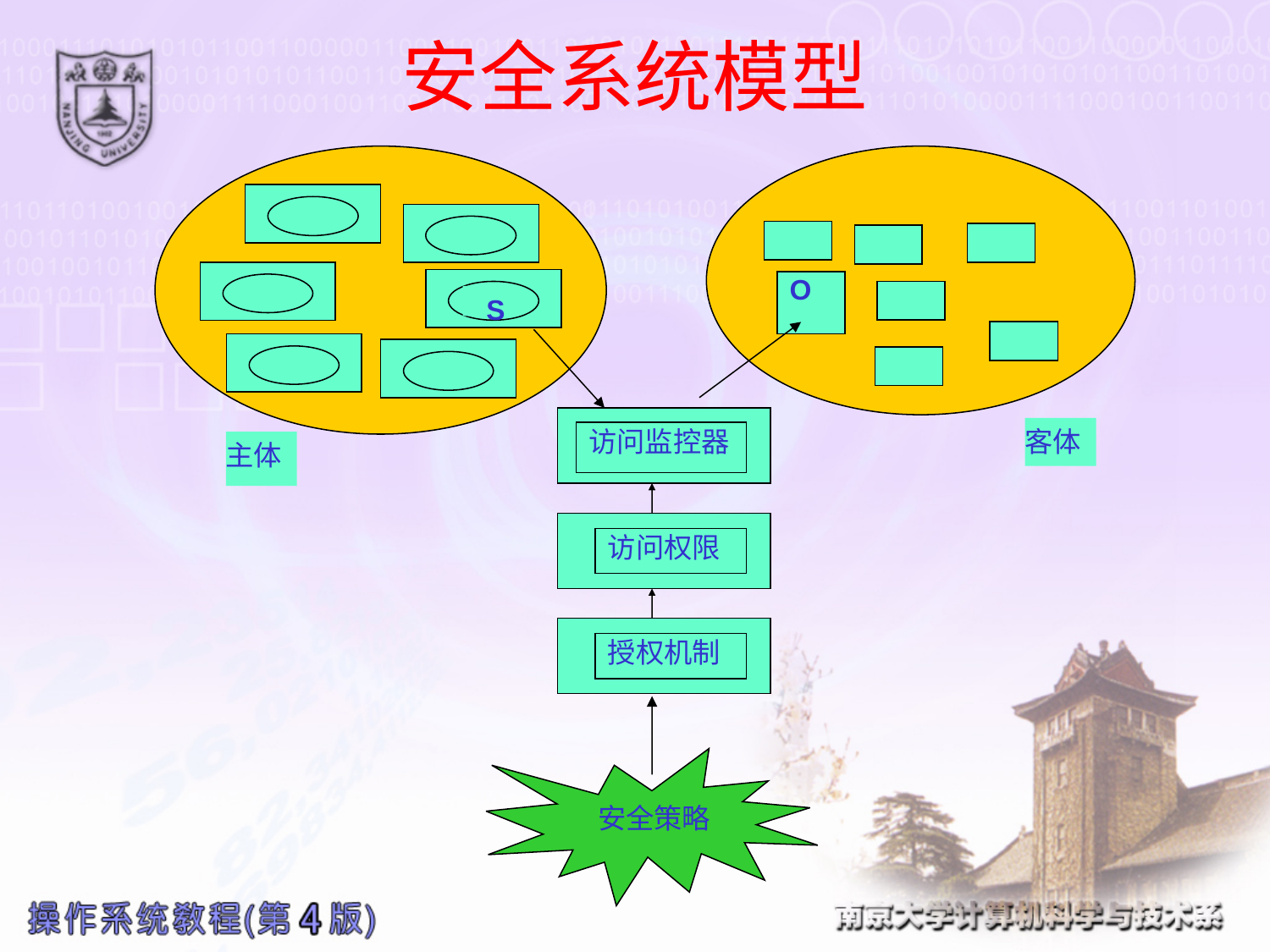

# 安全系统模型

O

   S

客体
访问监控器
主体

访问权限

授权机制

　安全策略